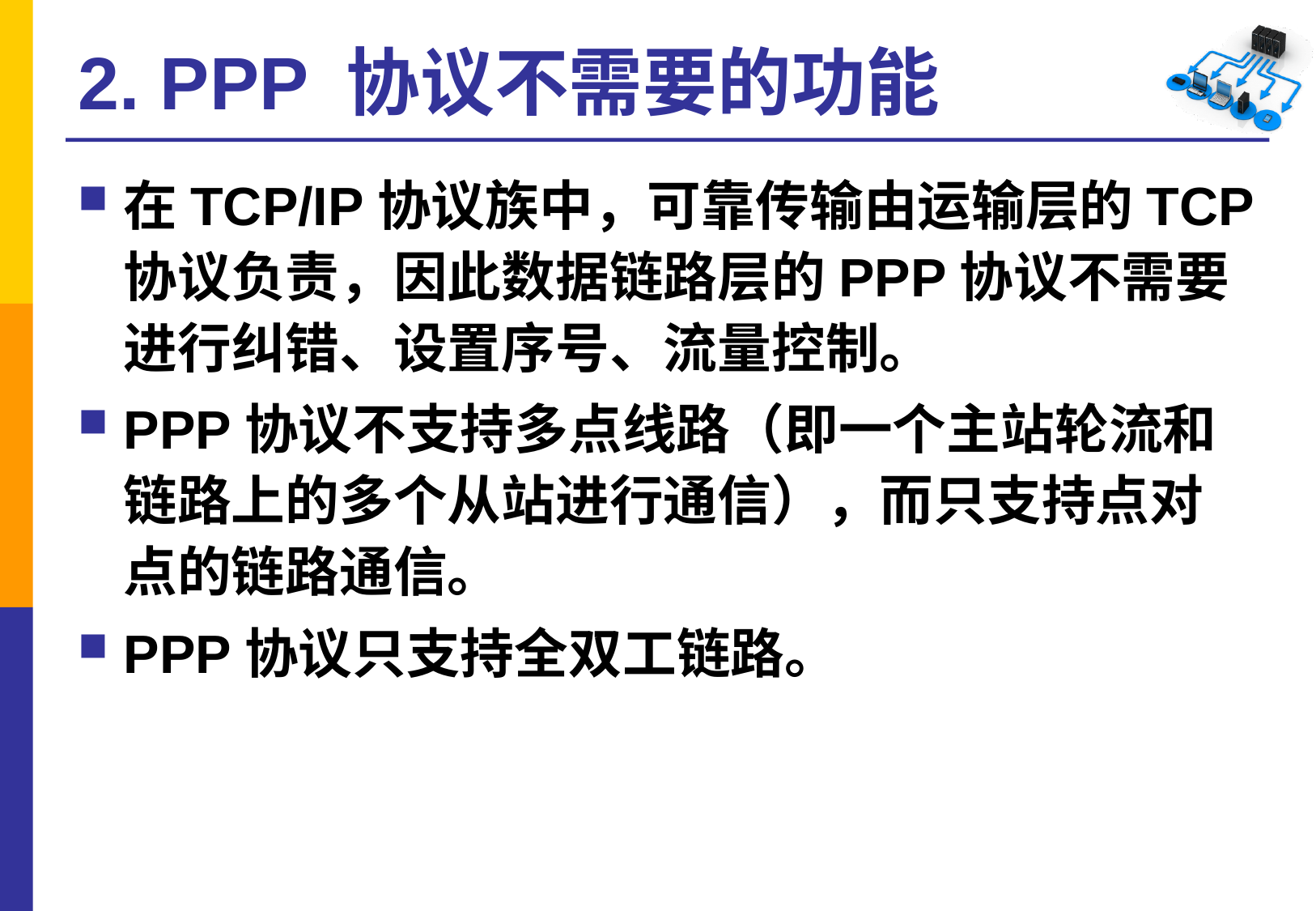

# 2. PPP 协议不需要的功能
在TCP/IP协议族中，可靠传输由运输层的TCP协议负责，因此数据链路层的PPP协议不需要进行纠错、设置序号、流量控制。
PPP协议不支持多点线路（即一个主站轮流和链路上的多个从站进行通信），而只支持点对点的链路通信。
PPP协议只支持全双工链路。